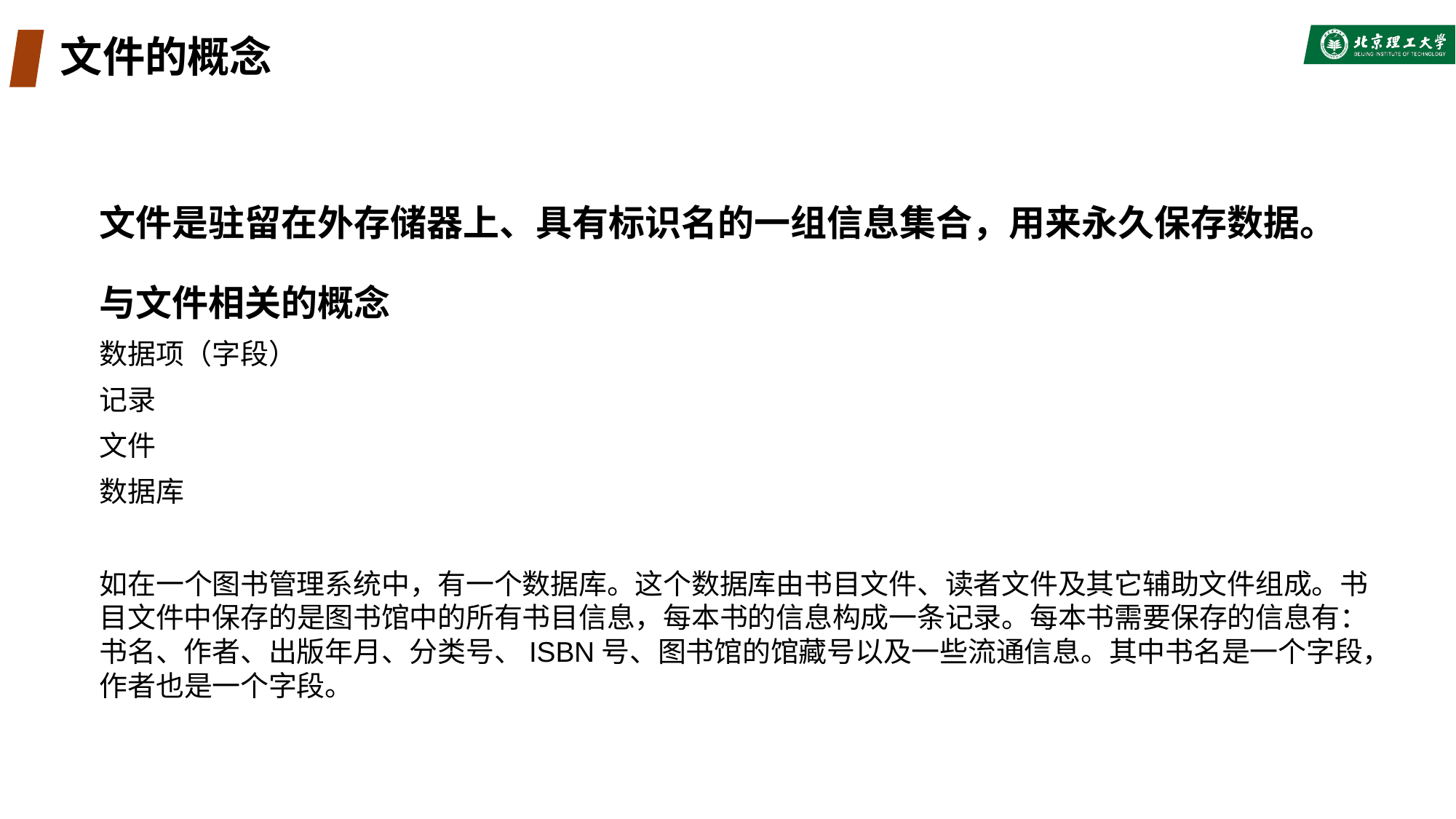

# 文件的概念
文件是驻留在外存储器上、具有标识名的一组信息集合，用来永久保存数据。
与文件相关的概念
数据项（字段）
记录
文件
数据库

如在一个图书管理系统中，有一个数据库。这个数据库由书目文件、读者文件及其它辅助文件组成。书目文件中保存的是图书馆中的所有书目信息，每本书的信息构成一条记录。每本书需要保存的信息有：书名、作者、出版年月、分类号、ISBN号、图书馆的馆藏号以及一些流通信息。其中书名是一个字段，作者也是一个字段。